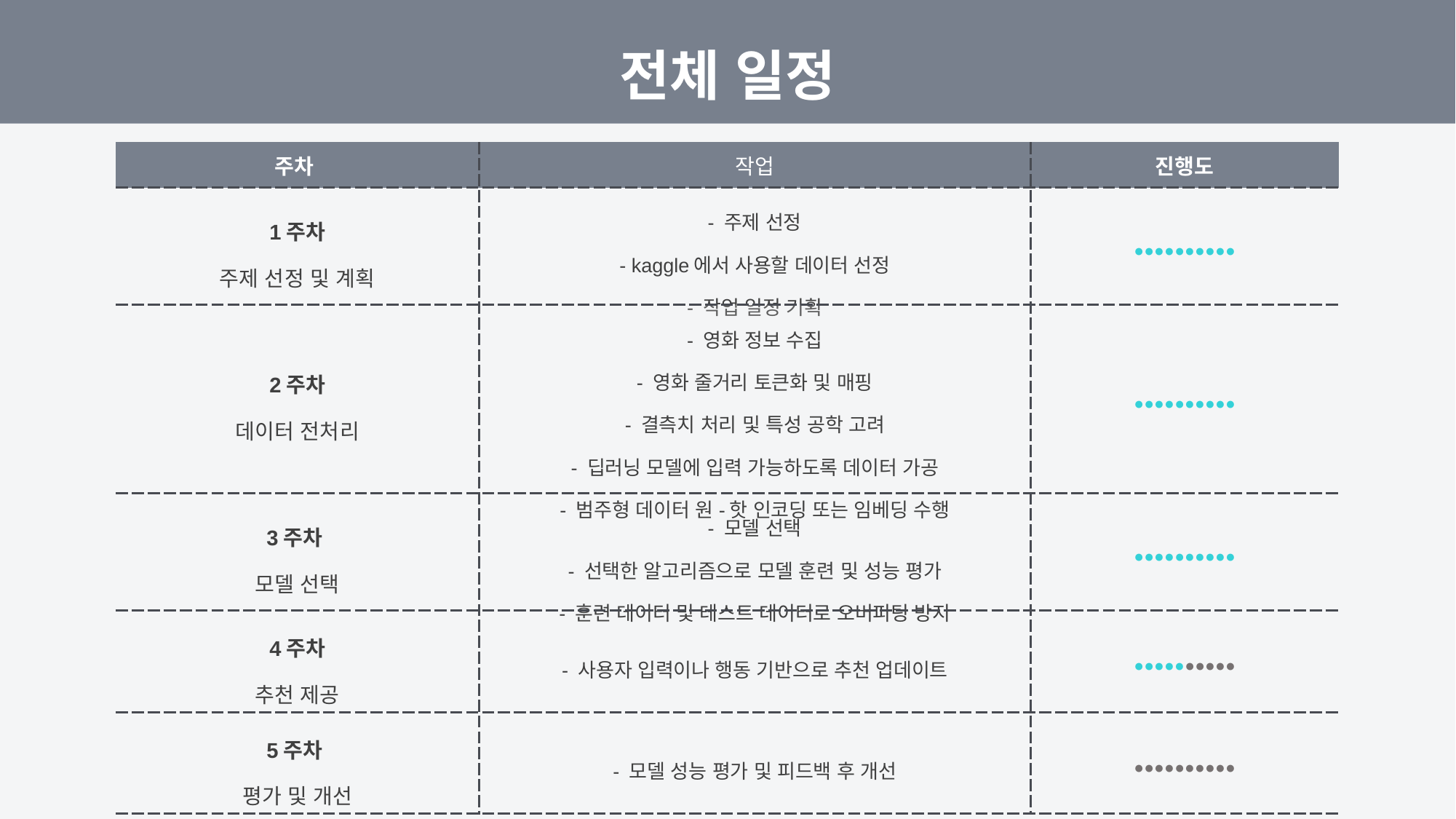

전체 일정
| 주차 | 작업 | 진행도 |
| --- | --- | --- |
| 1주차 주제 선정 및 계획 | - 주제 선정 - kaggle에서 사용할 데이터 선정 - 작업 일정 기획 | ●●●●●●●●●● |
| 2주차 데이터 전처리 | - 영화 정보 수집 - 영화 줄거리 토큰화 및 매핑 - 결측치 처리 및 특성 공학 고려 - 딥러닝 모델에 입력 가능하도록 데이터 가공 - 범주형 데이터 원-핫 인코딩 또는 임베딩 수행 | ●●●●●●●●●● |
| 3주차 모델 선택 | - 모델 선택 - 선택한 알고리즘으로 모델 훈련 및 성능 평가 - 훈련 데이터 및 테스트 데이터로 오버피팅 방지 | ●●●●●●●●●● |
| 4주차 추천 제공 | - 사용자 입력이나 행동 기반으로 추천 업데이트 | ●●●●●●●●●● |
| 5주차 평가 및 개선 | - 모델 성능 평가 및 피드백 후 개선 | ●●●●●●●●●● |